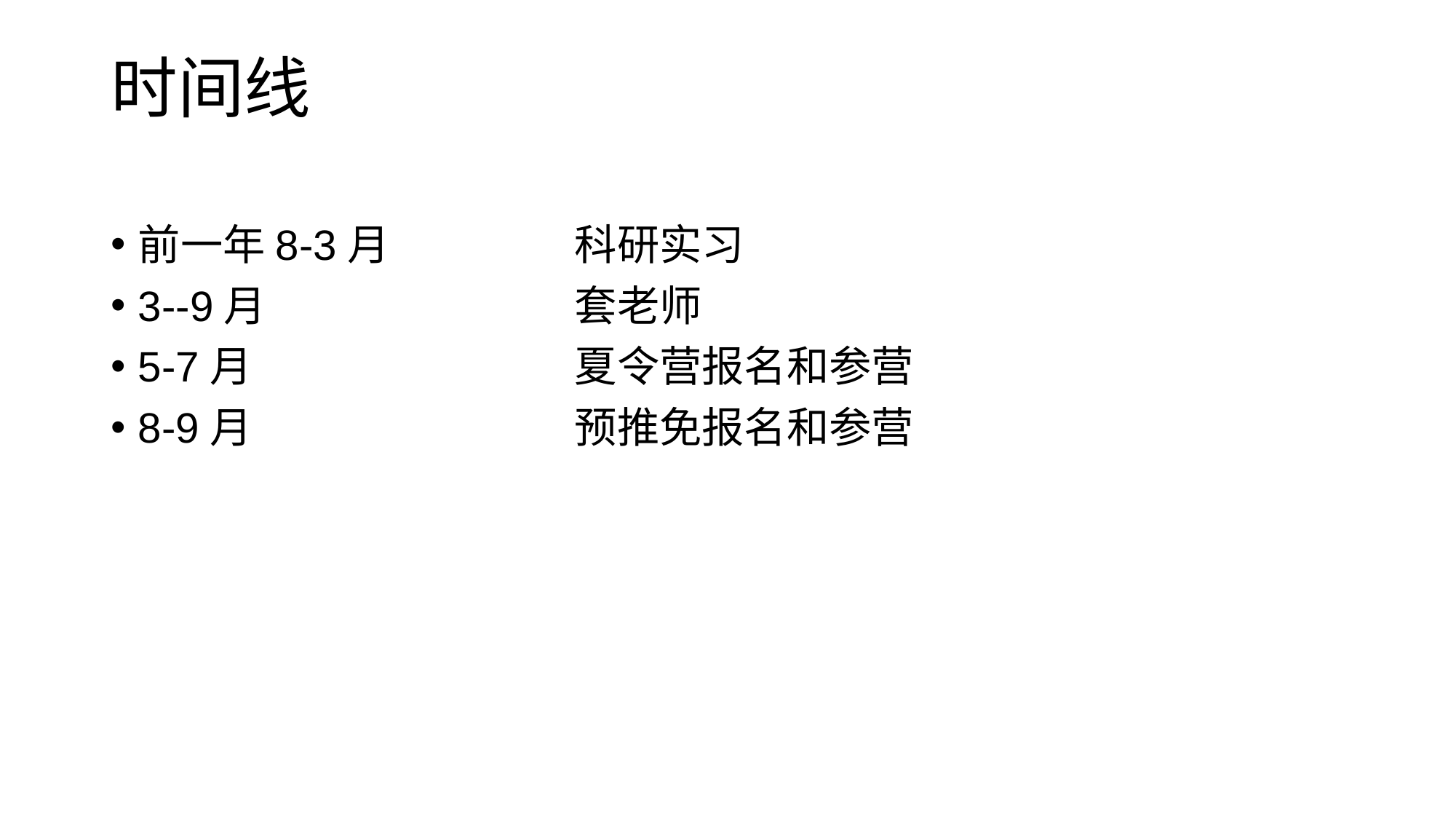

# 时间线
前一年8-3月		科研实习
3--9月			套老师
5-7月			夏令营报名和参营
8-9月			预推免报名和参营